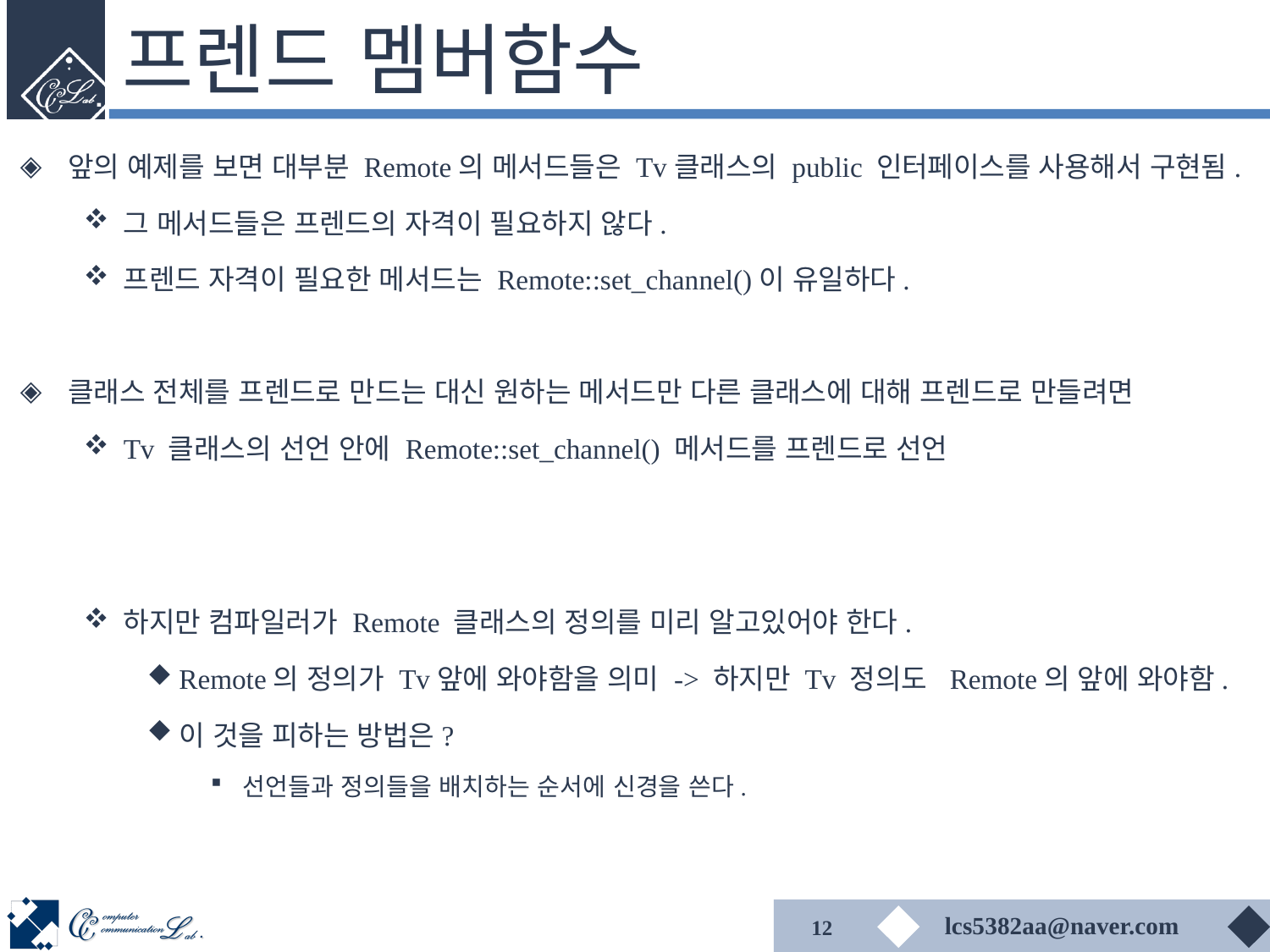

# 프렌드 멤버함수
앞의 예제를 보면 대부분 Remote의 메서드들은 Tv클래스의 public 인터페이스를 사용해서 구현됨.
그 메서드들은 프렌드의 자격이 필요하지 않다.
프렌드 자격이 필요한 메서드는 Remote::set_channel()이 유일하다.

클래스 전체를 프렌드로 만드는 대신 원하는 메서드만 다른 클래스에 대해 프렌드로 만들려면
Tv 클래스의 선언 안에 Remote::set_channel() 메서드를 프렌드로 선언

하지만 컴파일러가 Remote 클래스의 정의를 미리 알고있어야 한다.
Remote의 정의가 Tv앞에 와야함을 의미 -> 하지만 Tv 정의도  Remote의 앞에 와야함.
이 것을 피하는 방법은?
선언들과 정의들을 배치하는 순서에 신경을 쓴다.